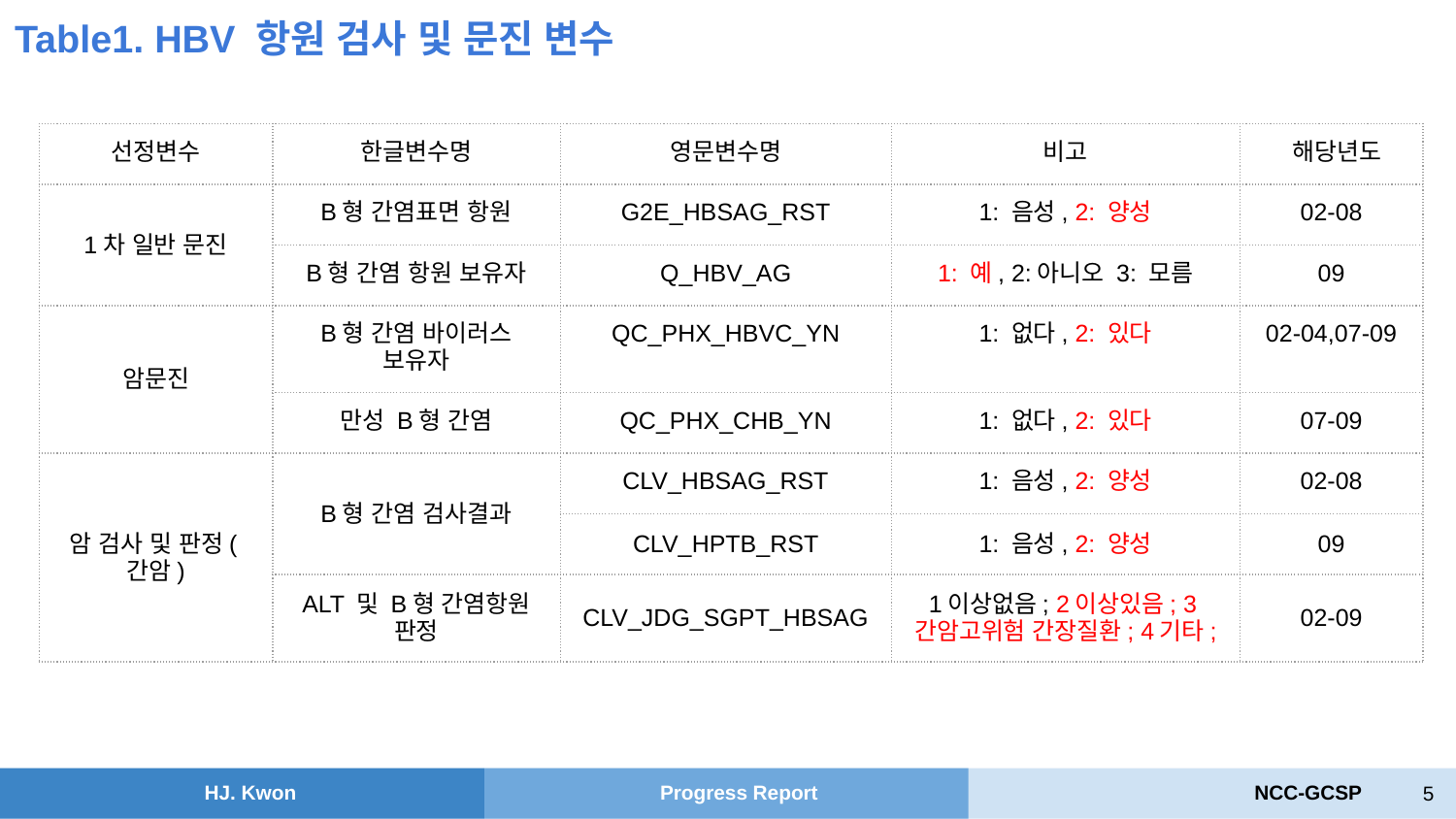

Table1. HBV 항원 검사 및 문진 변수
| 선정변수 | 한글변수명 | 영문변수명 | 비고 | 해당년도 |
| --- | --- | --- | --- | --- |
| 1차 일반 문진 | B형 간염표면 항원 | G2E\_HBSAG\_RST​​ | 1: 음성, 2: 양성 | 02-08 |
|  | B형 간염 항원 보유자 | Q\_HBV\_AG | 1: 예, 2:아니오 3: 모름 | 09 |
| 암문진 | B형 간염 바이러스 보유자 | QC\_PHX\_HBVC\_YN | 1: 없다, 2: 있다 | 02-04,07-09 |
|  | 만성 B형 간염 | QC\_PHX\_CHB\_YN | 1: 없다, 2: 있다 | 07-09 |
| 암 검사 및 판정(간암) | B형 간염 검사결과 | CLV\_HBSAG\_RST | 1: 음성, 2: 양성 | 02-08 |
|  |  | CLV\_HPTB\_RST | 1: 음성, 2: 양성 | 09 |
|  | ALT 및 B형 간염항원 판정 | CLV\_JDG\_SGPT\_HBSAG | 1이상없음; 2이상있음; 3간암고위험 간장질환; 4기타; | 02-09 |
5
HJ. Kwon
Progress Report
NCC-GCSP